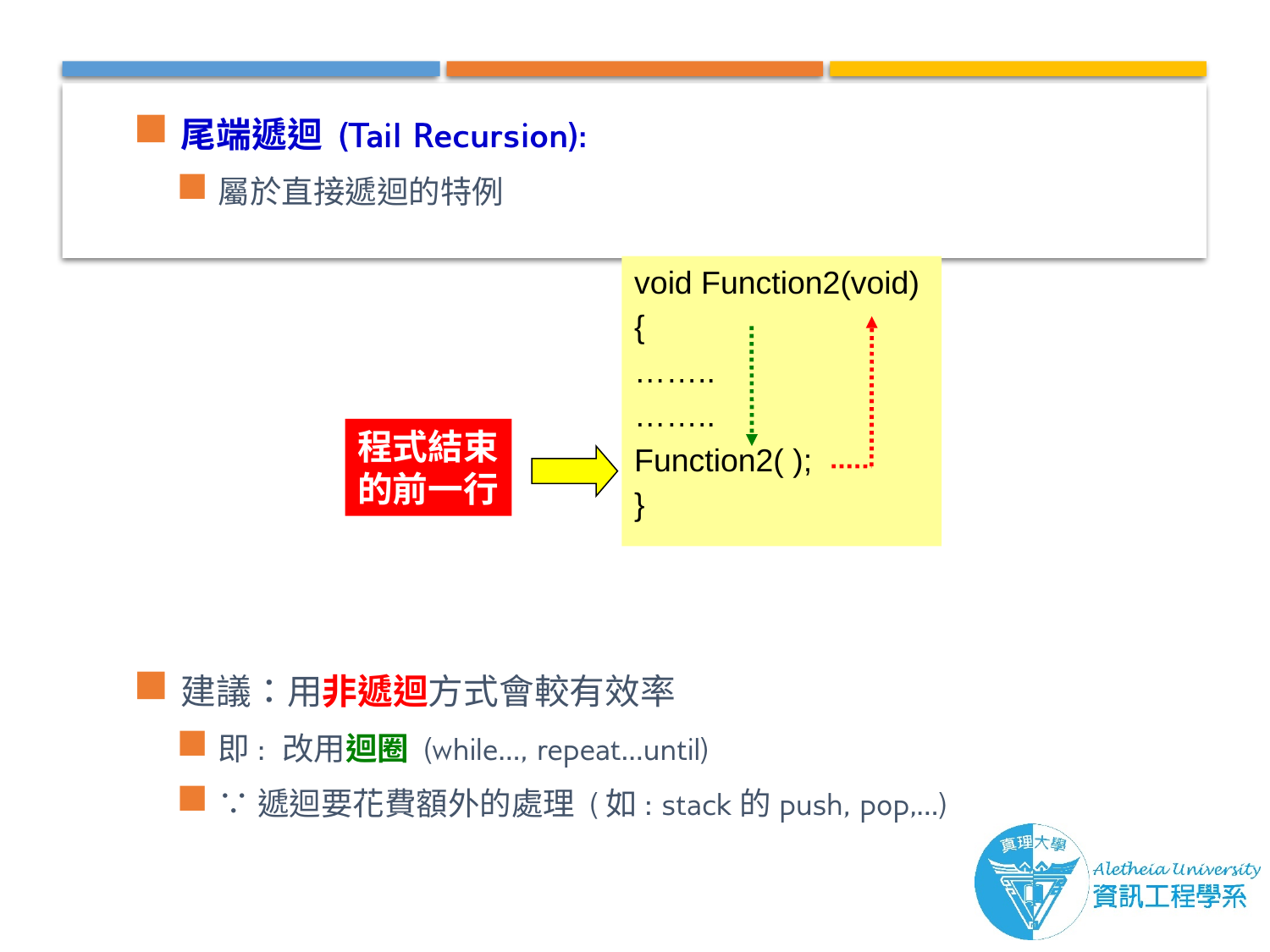

尾端遞迴 (Tail Recursion):
屬於直接遞迴的特例

建議：用非遞迴方式會較有效率
即: 改用迴圈 (while…, repeat…until)
∵遞迴要花費額外的處理 (如: stack的push, pop,…)

void Function2(void)
{
……..
……..
Function2( );
}

程式結束
的前一行